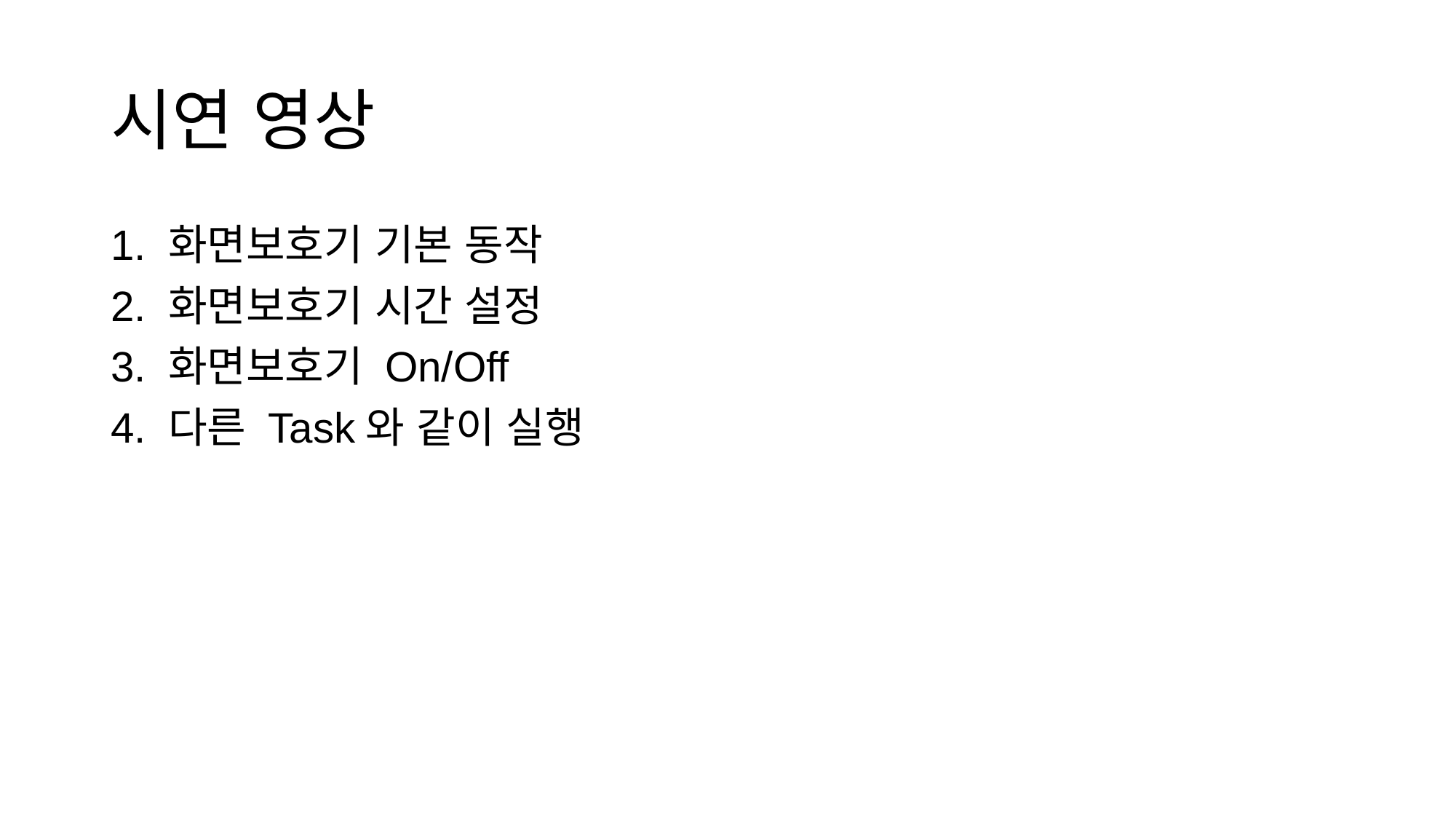

# 시연 영상
1. 화면보호기 기본 동작
2. 화면보호기 시간 설정
3. 화면보호기 On/Off
4. 다른 Task와 같이 실행